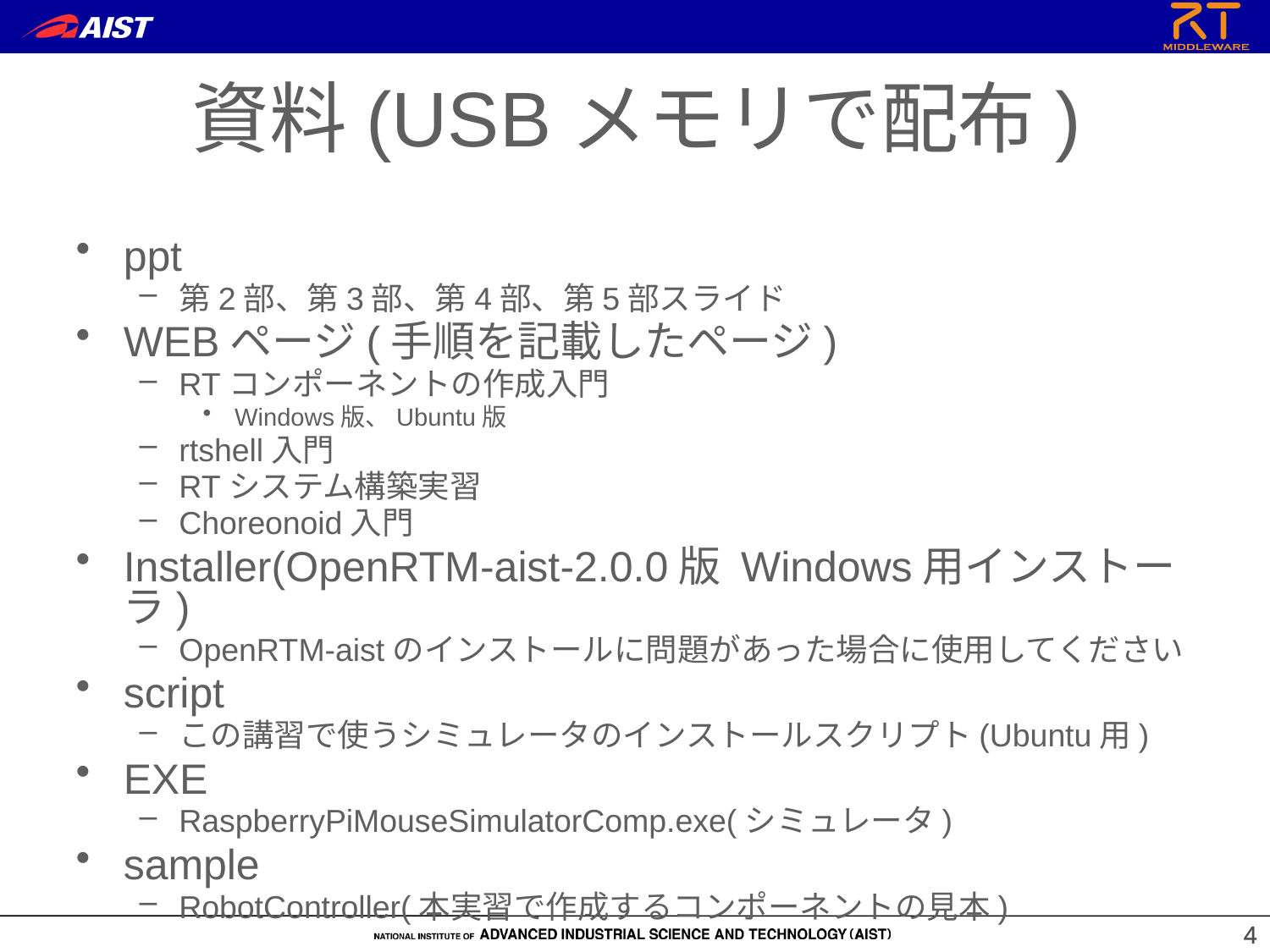

資料(USBメモリで配布)
ppt
第2部、第3部、第4部、第5部スライド
WEBページ(手順を記載したページ)
RTコンポーネントの作成入門
Windows版、Ubuntu版
rtshell入門
RTシステム構築実習
Choreonoid入門
Installer(OpenRTM-aist-2.0.0版 Windows用インストーラ)
OpenRTM-aistのインストールに問題があった場合に使用してください
script
この講習で使うシミュレータのインストールスクリプト(Ubuntu用)
EXE
RaspberryPiMouseSimulatorComp.exe(シミュレータ)
sample
RobotController(本実習で作成するコンポーネントの見本)
4
4